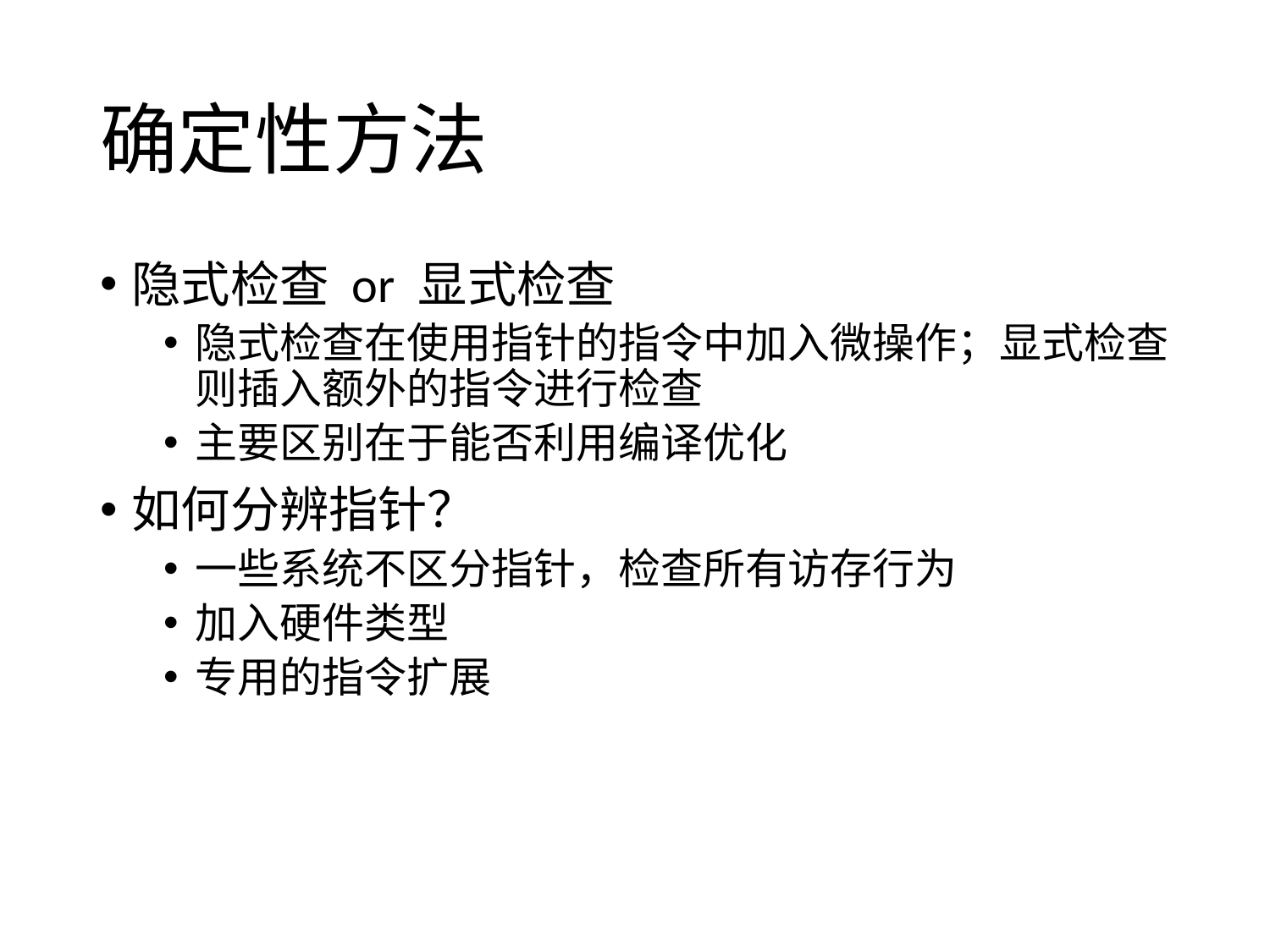

# 确定性方法
隐式检查 or 显式检查
隐式检查在使用指针的指令中加入微操作；显式检查则插入额外的指令进行检查
主要区别在于能否利用编译优化
如何分辨指针？
一些系统不区分指针，检查所有访存行为
加入硬件类型
专用的指令扩展